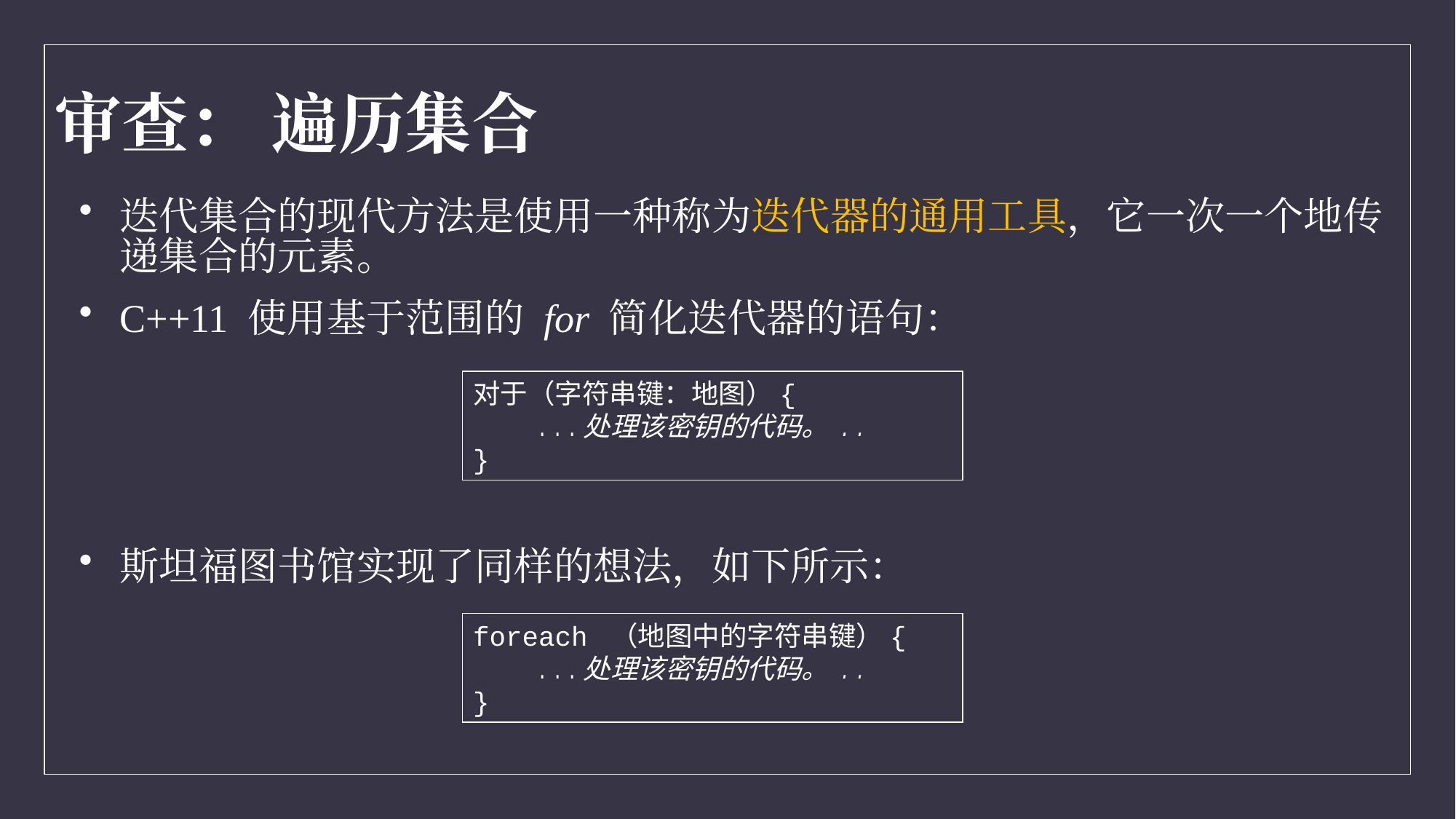

审查： 遍历集合
迭代集合的现代方法是使用一种称为迭代器的通用工具，它一次一个地传递集合的元素。
C++11 使用基于范围的 for 简化迭代器的语句：

斯坦福图书馆实现了同样的想法，如下所示：
对于（字符串键：地图）{
    . . .处理该密钥的代码。 . .
}
foreach （地图中的字符串键）{
    . . .处理该密钥的代码。 . .
}